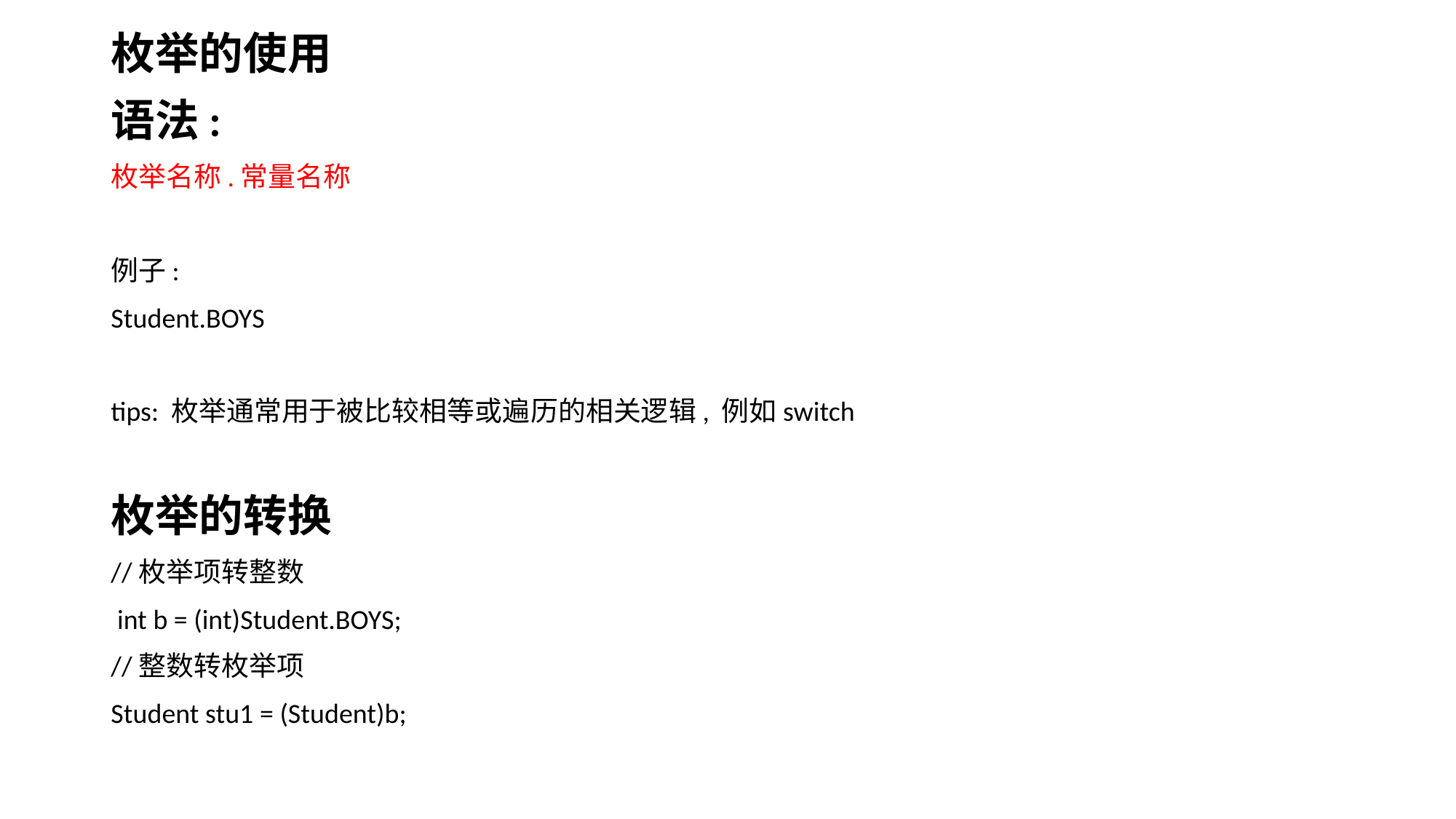

枚举的使用
语法:
枚举名称.常量名称

例子:
Student.BOYS

tips: 枚举通常用于被比较相等或遍历的相关逻辑, 例如switch

枚举的转换
//枚举项转整数
 int b = (int)Student.BOYS;
//整数转枚举项
Student stu1 = (Student)b;